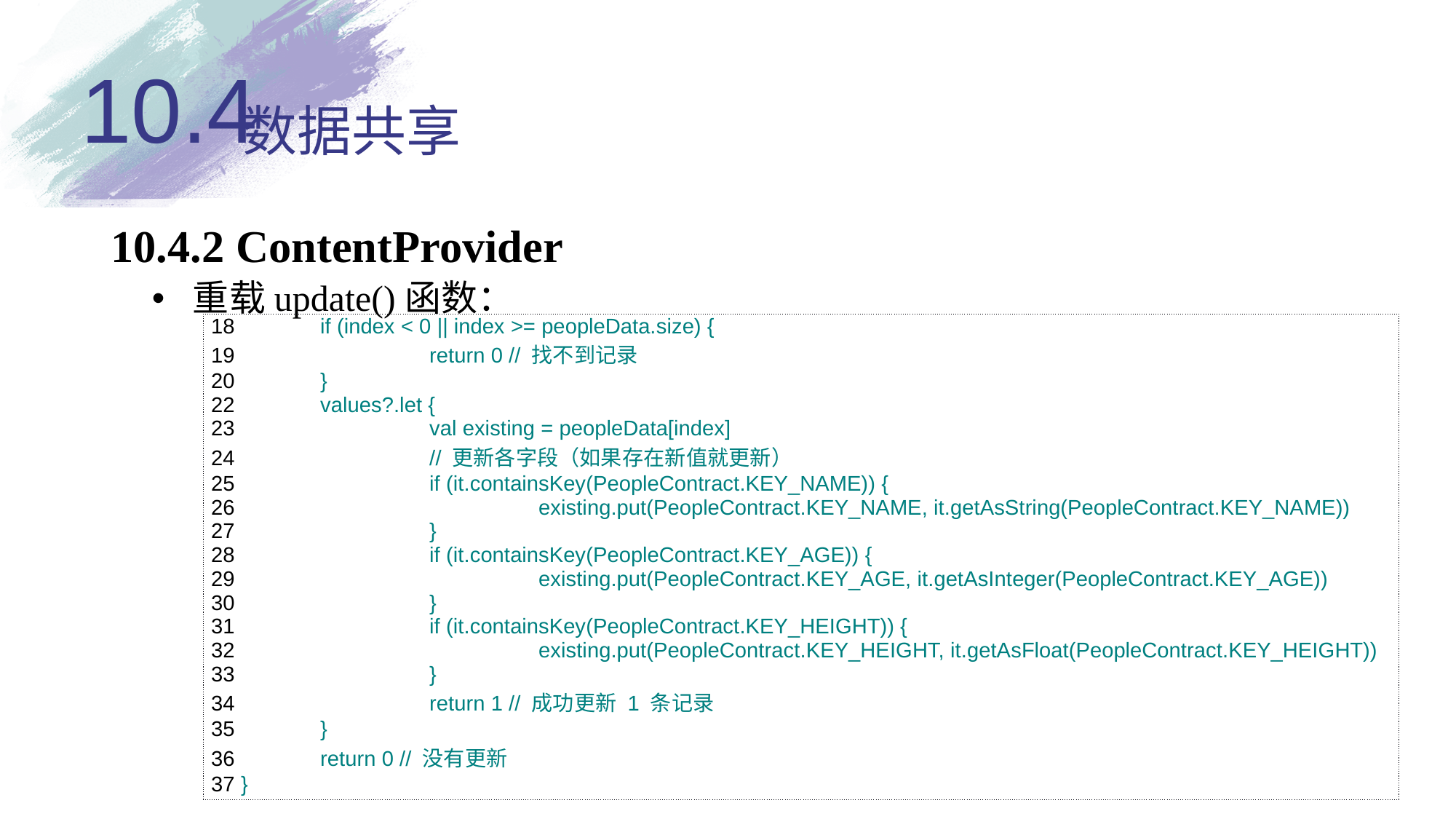

10.4
# 数据共享
10.4.2 ContentProvider
重载update()函数：

| 18  if (index < 0 || index >= peopleData.size) { 19  return 0 // 找不到记录 20  } 22  values?.let { 23  val existing = peopleData[index] 24  // 更新各字段（如果存在新值就更新） 25  if (it.containsKey(PeopleContract.KEY\_NAME)) { 26  existing.put(PeopleContract.KEY\_NAME, it.getAsString(PeopleContract.KEY\_NAME)) 27  } 28  if (it.containsKey(PeopleContract.KEY\_AGE)) { 29  existing.put(PeopleContract.KEY\_AGE, it.getAsInteger(PeopleContract.KEY\_AGE)) 30  } 31  if (it.containsKey(PeopleContract.KEY\_HEIGHT)) { 32  existing.put(PeopleContract.KEY\_HEIGHT, it.getAsFloat(PeopleContract.KEY\_HEIGHT)) 33  } 34  return 1 // 成功更新 1 条记录 35  } 36  return 0 // 没有更新 37 } |
| --- |